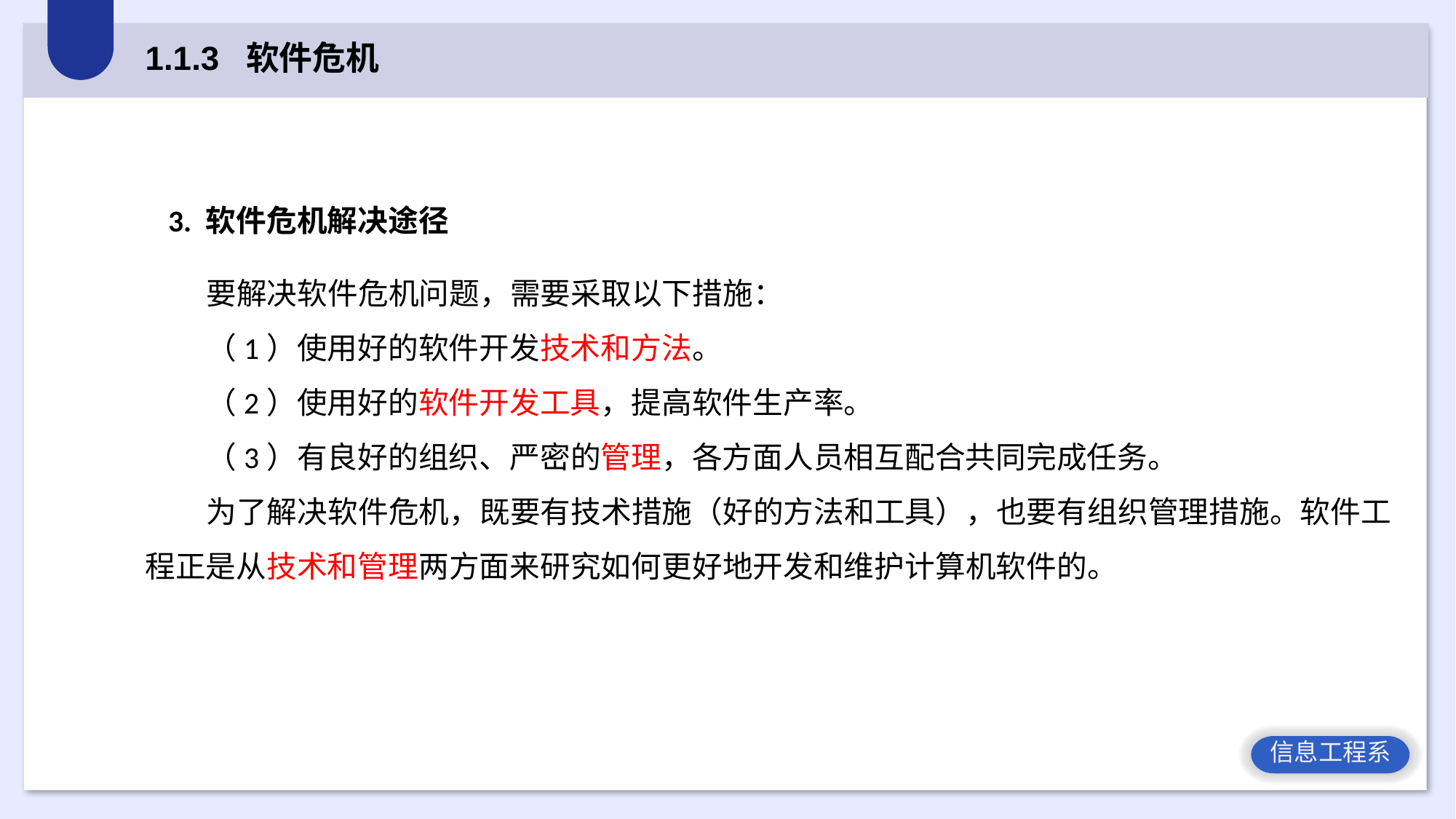

1.1.3  软件危机
3. 软件危机解决途径
        要解决软件危机问题，需要采取以下措施：
        （1）使用好的软件开发技术和方法。
        （2）使用好的软件开发工具，提高软件生产率。
        （3）有良好的组织、严密的管理，各方面人员相互配合共同完成任务。
        为了解决软件危机，既要有技术措施（好的方法和工具），也要有组织管理措施。软件工程正是从技术和管理两方面来研究如何更好地开发和维护计算机软件的。